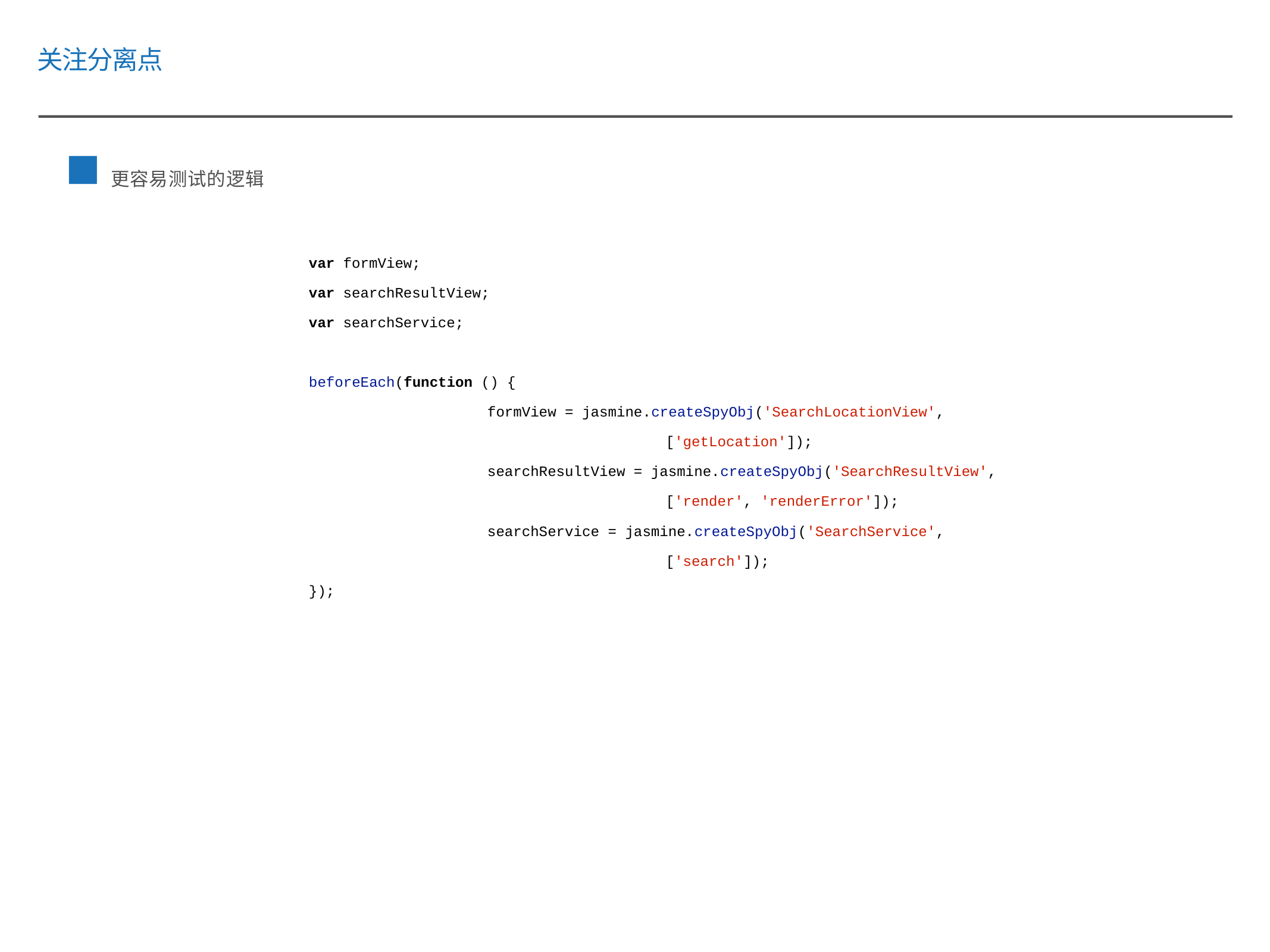

关注分离点
更容易测试的逻辑
var formView;
var searchResultView;
var searchService;

beforeEach(function () {
		formView = jasmine.createSpyObj('SearchLocationView',
				['getLocation']);
		searchResultView = jasmine.createSpyObj('SearchResultView',
				['render', 'renderError']);
		searchService = jasmine.createSpyObj('SearchService',
				['search']);
});